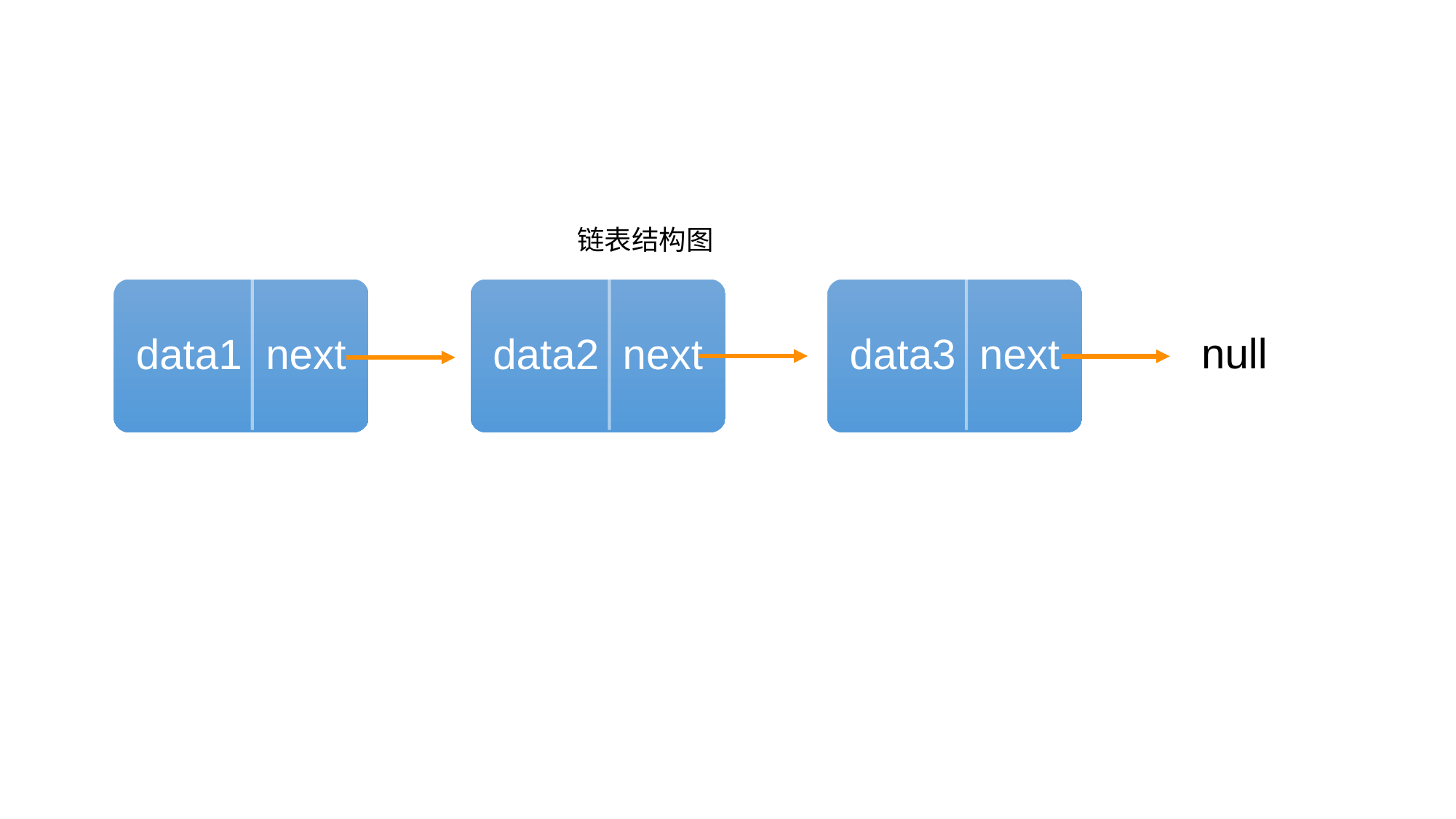

链表结构图
data1  next
data2  next
data3  next
null